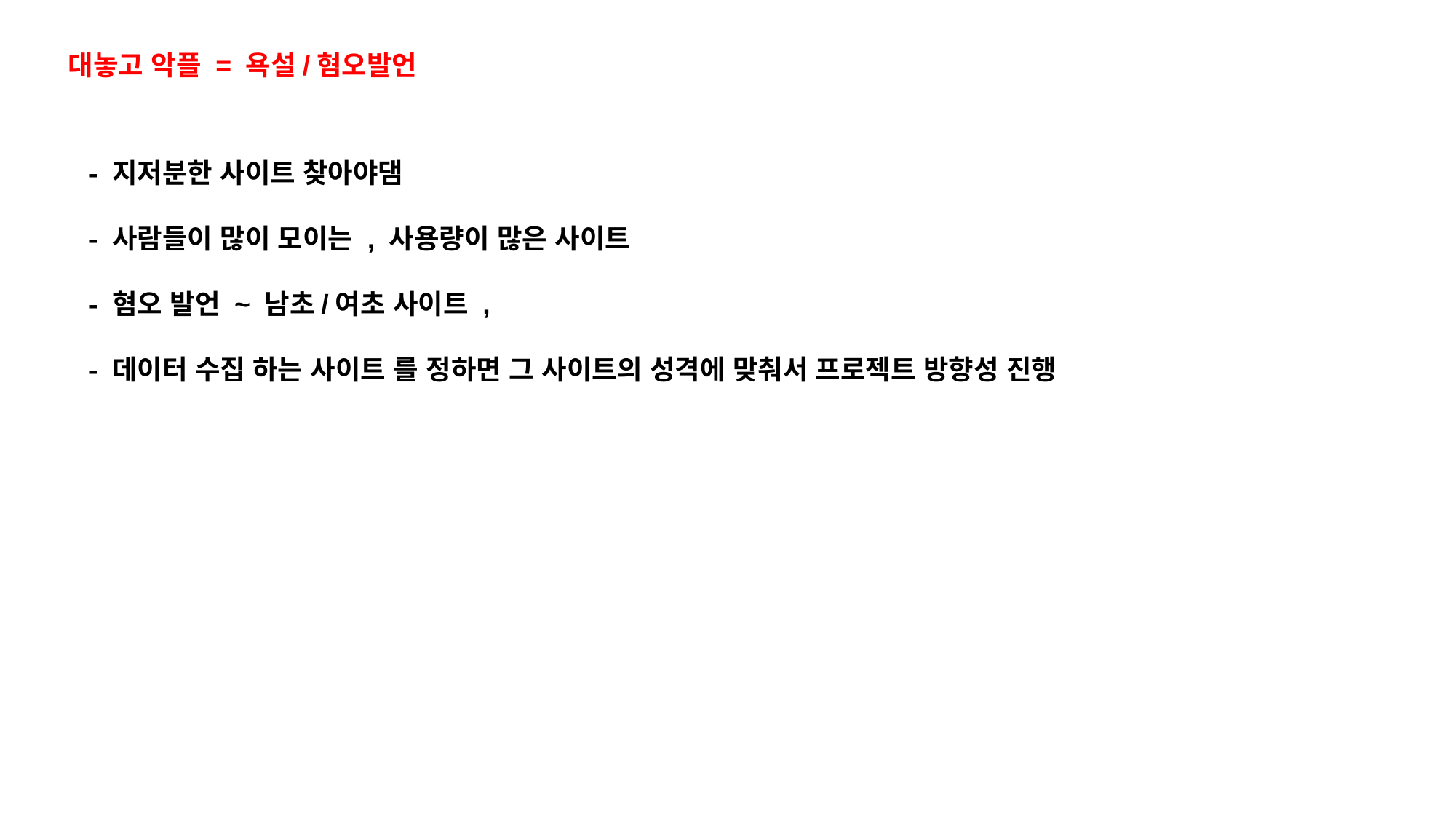

대놓고 악플 = 욕설/혐오발언
- 지저분한 사이트 찾아야댐

- 사람들이 많이 모이는 , 사용량이 많은 사이트

- 혐오 발언 ~ 남초/여초 사이트 ,

- 데이터 수집 하는 사이트 를 정하면 그 사이트의 성격에 맞춰서 프로젝트 방향성 진행